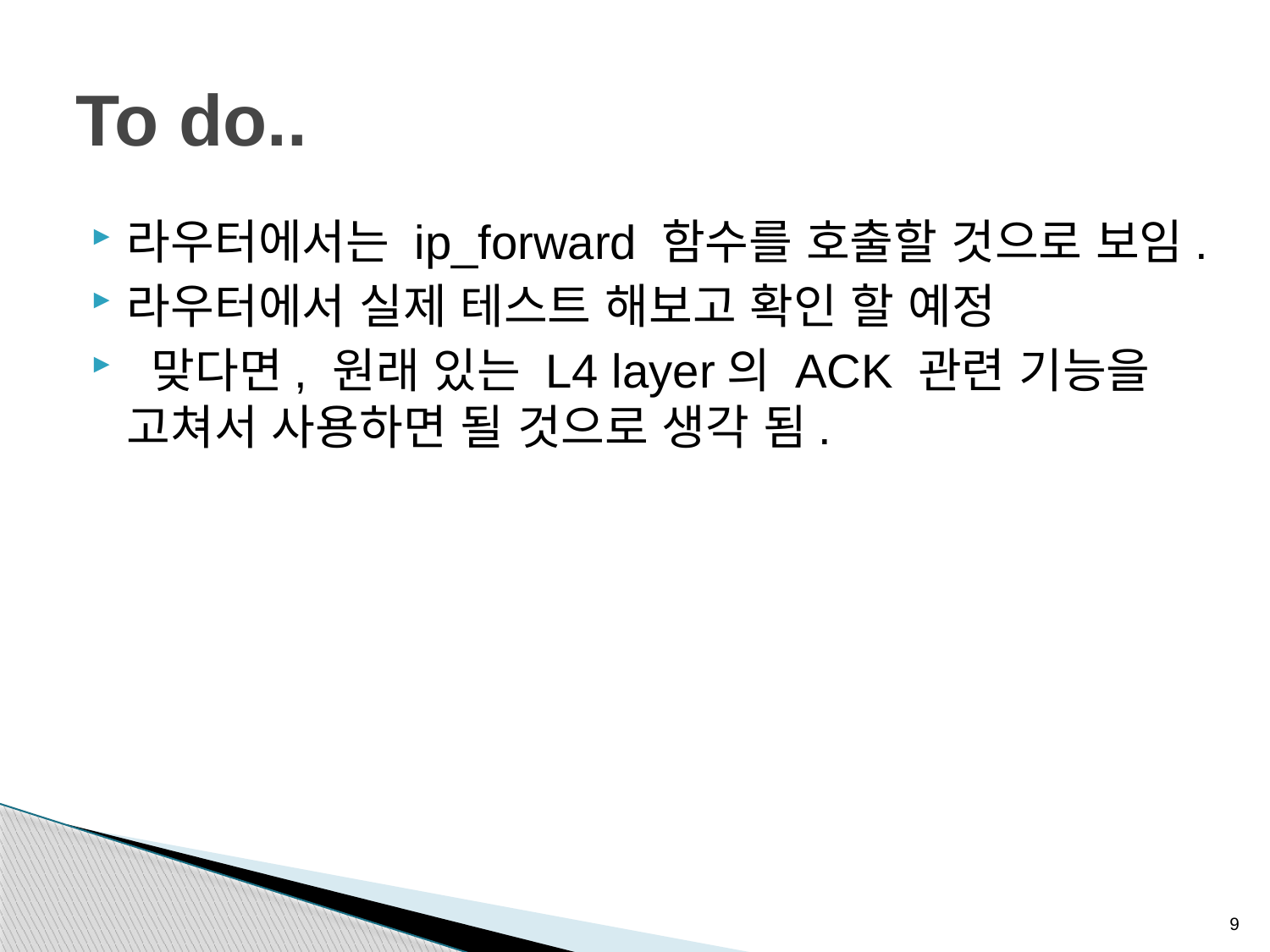

# To do..
라우터에서는 ip_forward 함수를 호출할 것으로 보임.
라우터에서 실제 테스트 해보고 확인 할 예정
 맞다면, 원래 있는 L4 layer의 ACK 관련 기능을 고쳐서 사용하면 될 것으로 생각 됨.
9